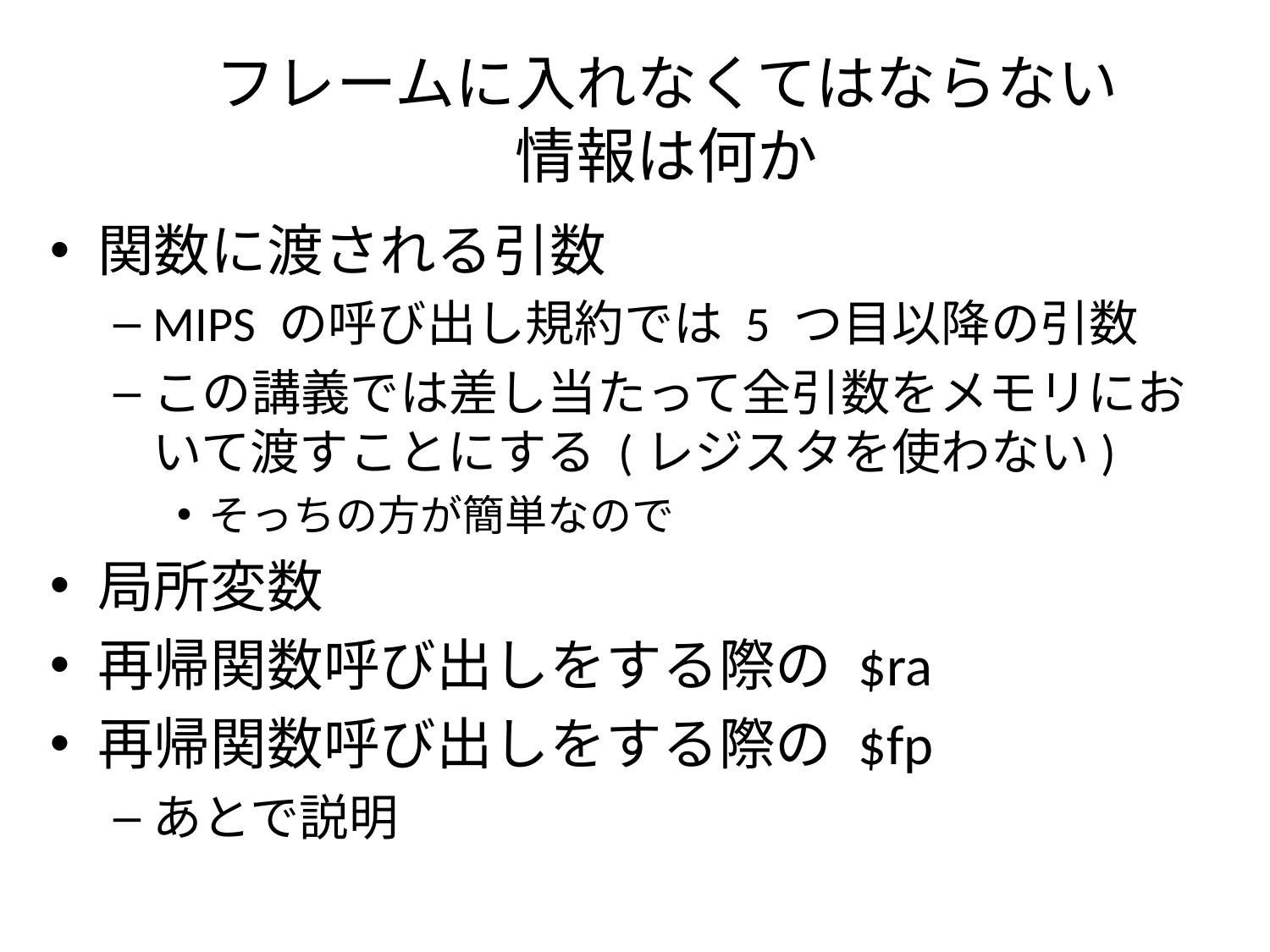

# フレームに入れなくてはならない 情報は何か
関数に渡される引数
MIPS の呼び出し規約では 5 つ目以降の引数
この講義では差し当たって全引数をメモリにおいて渡すことにする (レジスタを使わない)
そっちの方が簡単なので
局所変数
再帰関数呼び出しをする際の $ra
再帰関数呼び出しをする際の $fp
あとで説明